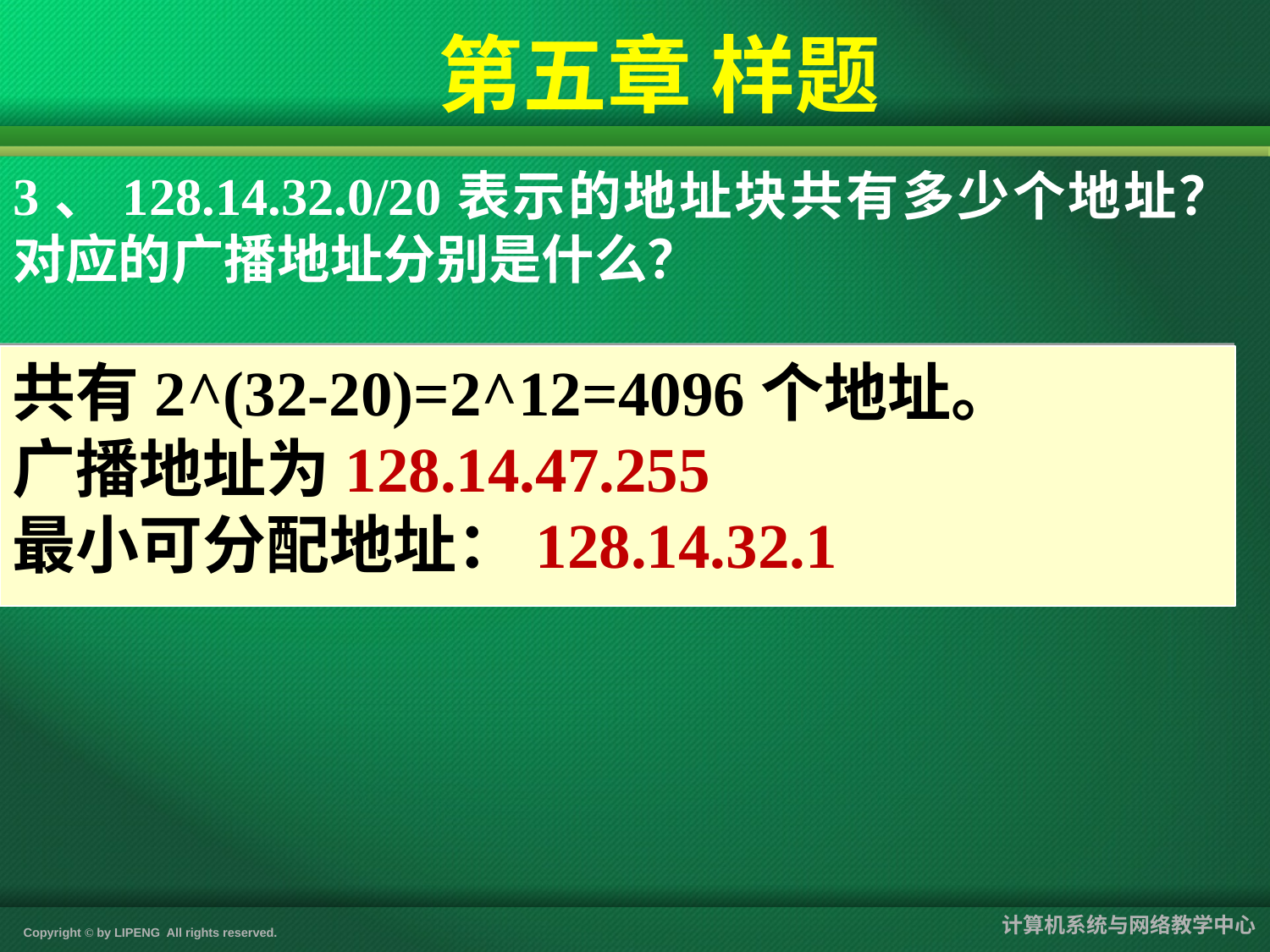

#
第五章 样题
3、128.14.32.0/20表示的地址块共有多少个地址？对应的广播地址分别是什么？
共有2^(32-20)=2^12=4096个地址。
广播地址为128.14.47.255
最小可分配地址：128.14.32.1